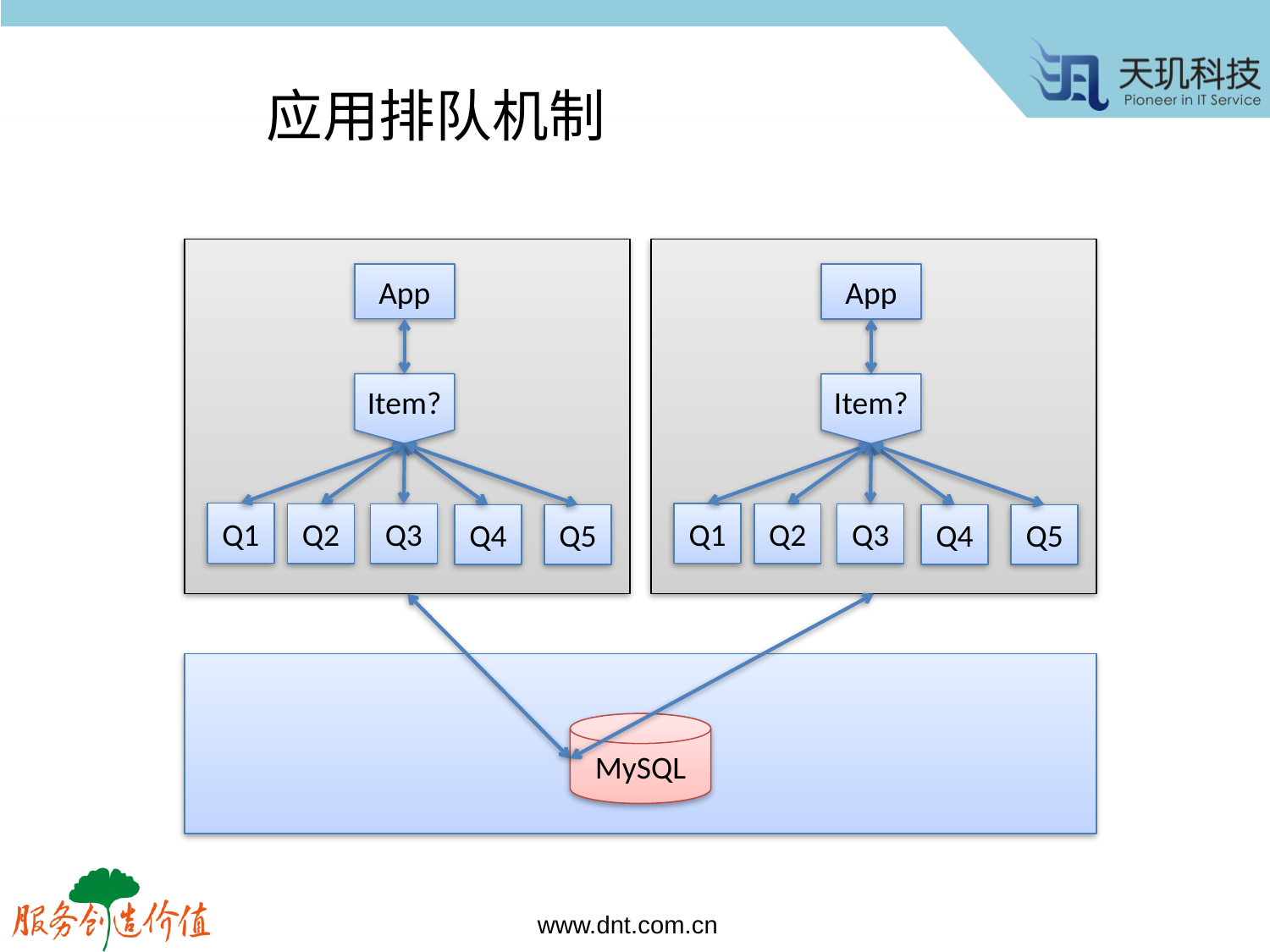

# 应用排队机制

App
App
Item?
Item?
Q1
Q1
Q2
Q3
Q2
Q3
Q4
Q5
Q4
Q5

MySQL